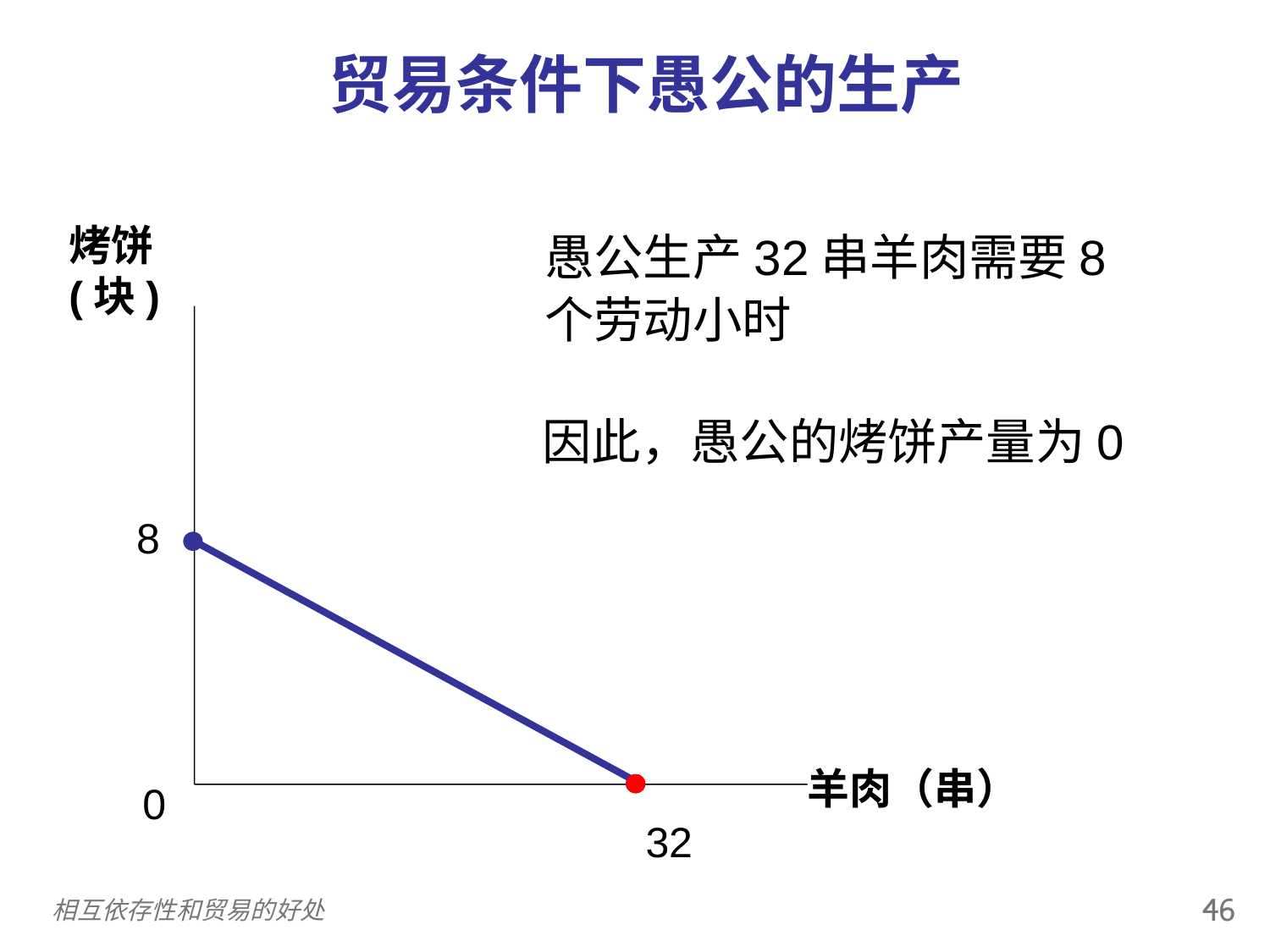

贸易条件下愚公的生产
0
烤饼(块)

8
0
32
羊肉（串）
愚公生产32串羊肉需要8个劳动小时
因此，愚公的烤饼产量为0

46
相互依存性和贸易的好处